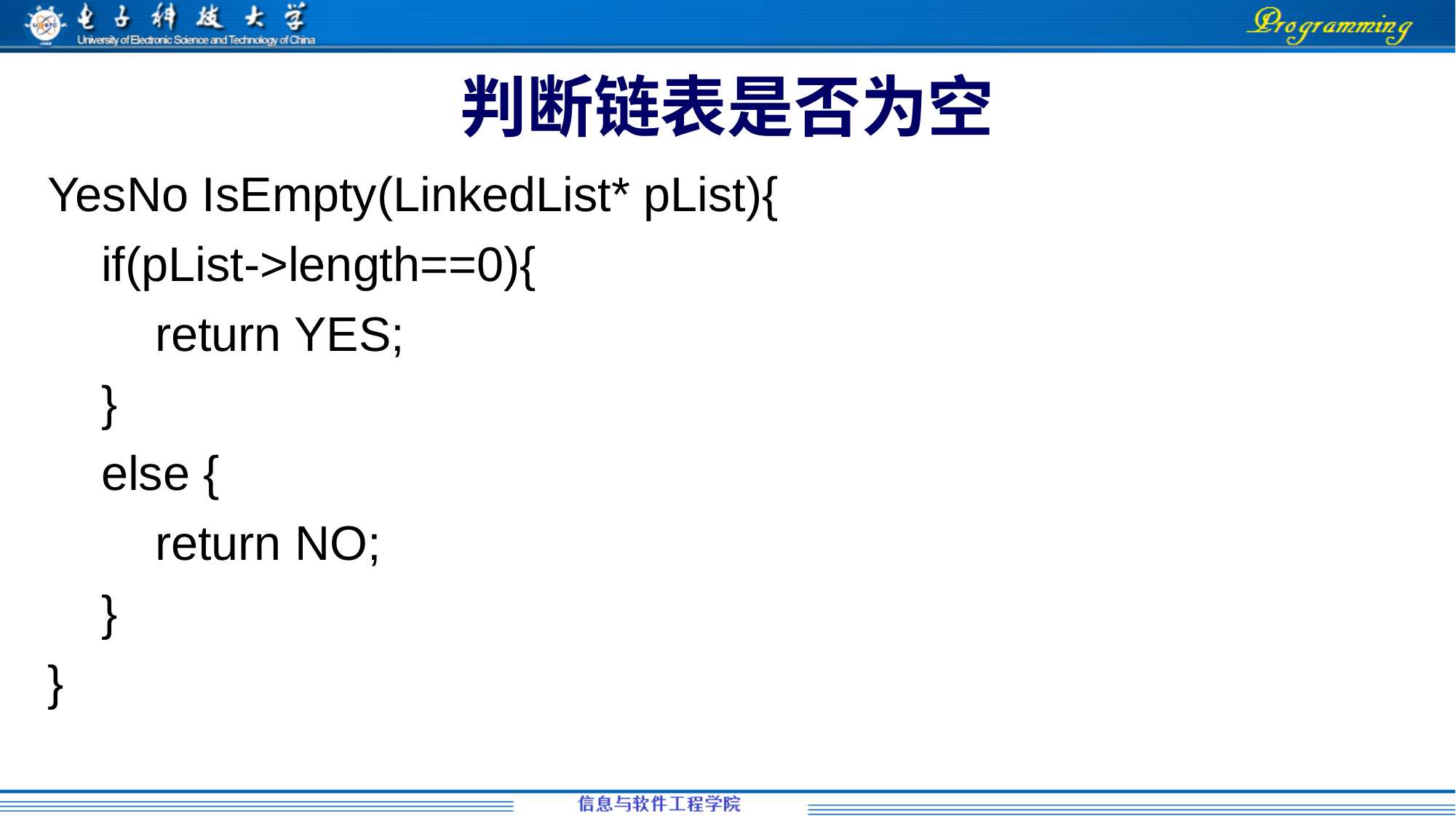

# 判断链表是否为空
YesNo IsEmpty(LinkedList* pList){
    if(pList->length==0){
        return YES;
    }
    else {
        return NO;
    }
}